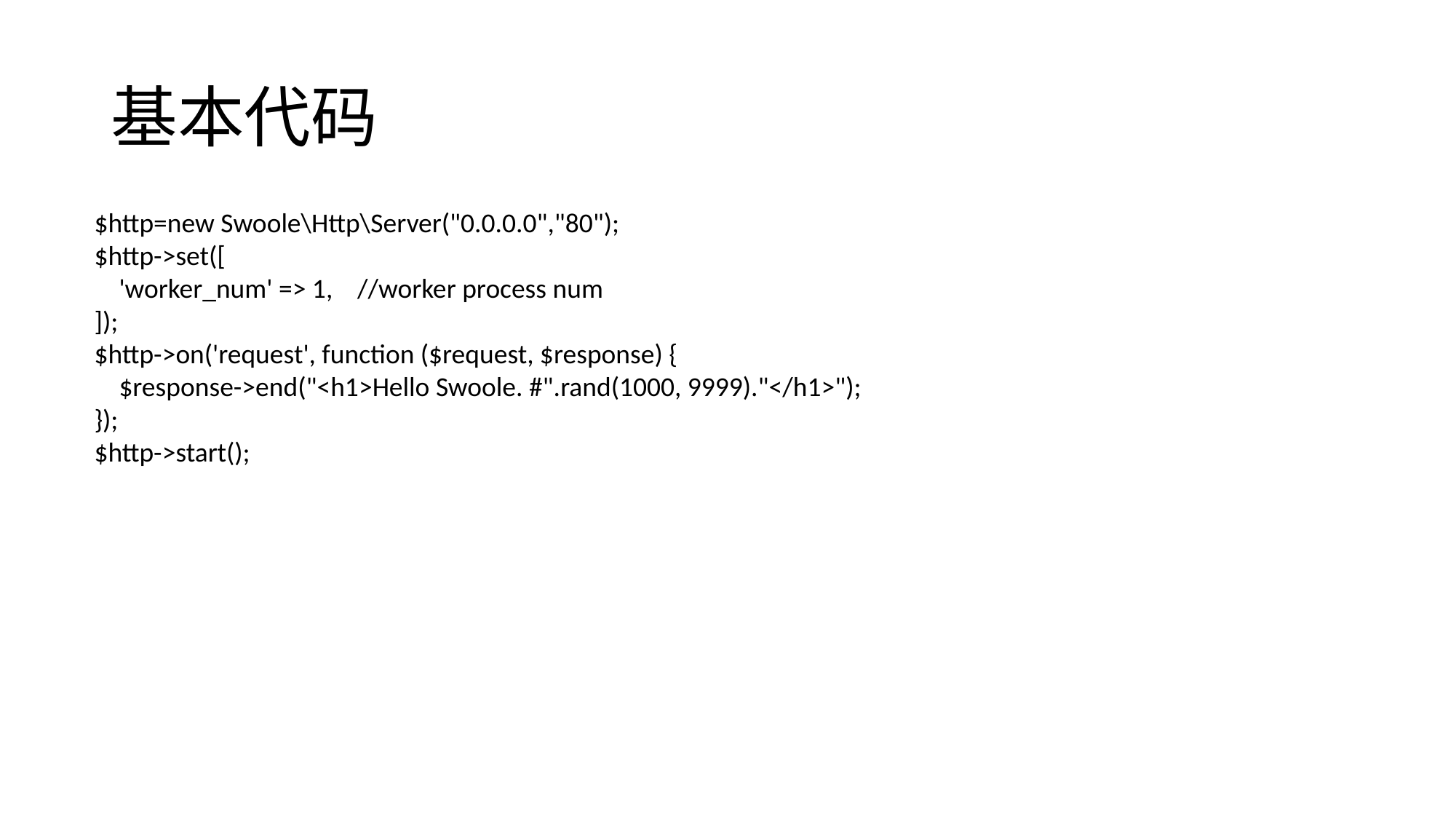

# 基本代码
$http=new Swoole\Http\Server("0.0.0.0","80");
$http->set([
    'worker_num' => 1,    //worker process num
]);
$http->on('request', function ($request, $response) {
    $response->end("<h1>Hello Swoole. #".rand(1000, 9999)."</h1>");
});
$http->start();